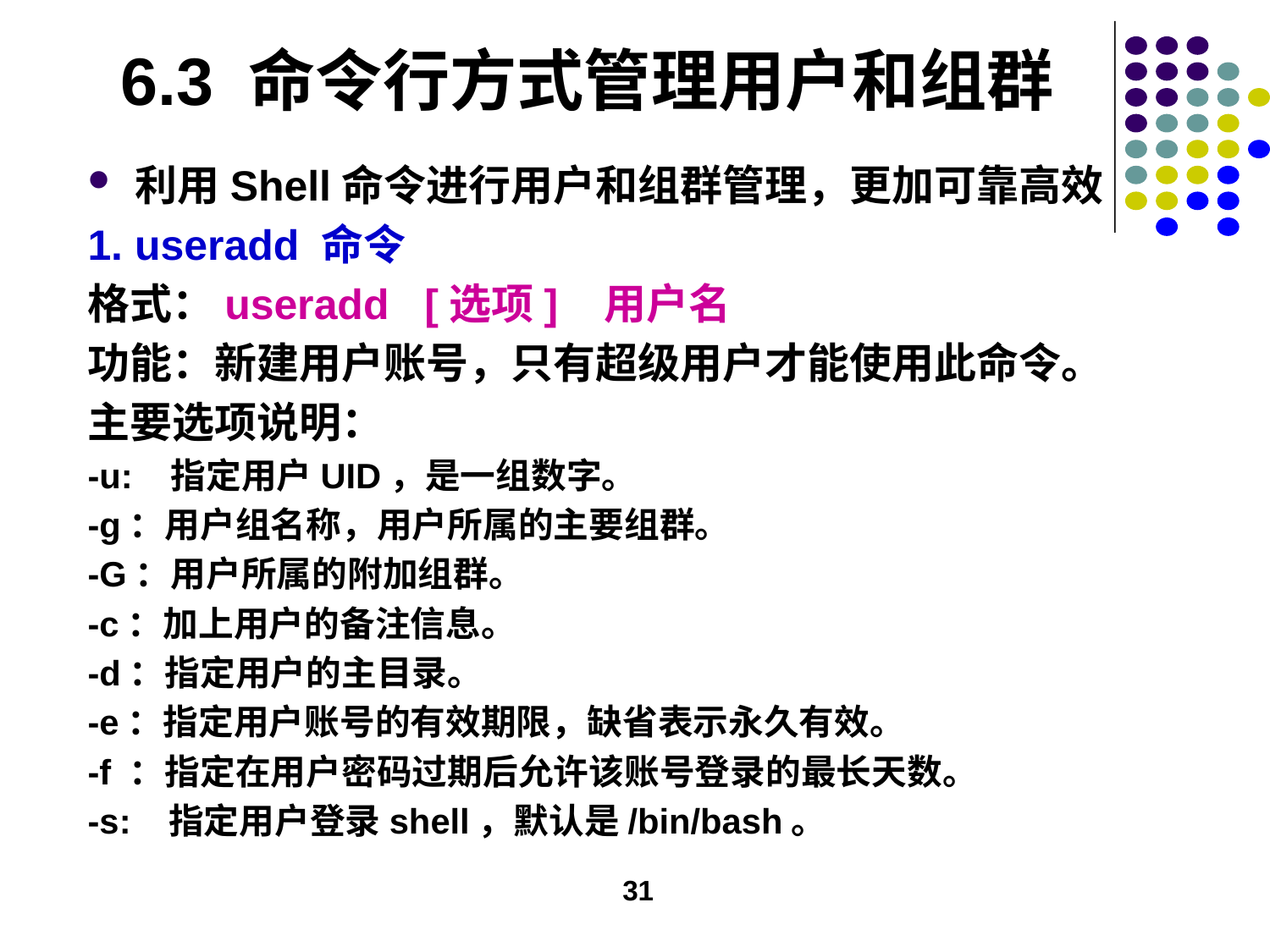

# 6.3 命令行方式管理用户和组群
利用Shell命令进行用户和组群管理，更加可靠高效
1. useradd 命令
格式：useradd   [选项]   用户名
功能：新建用户账号，只有超级用户才能使用此命令。
主要选项说明：
-u:   指定用户UID，是一组数字。
-g：用户组名称，用户所属的主要组群。
-G：用户所属的附加组群。
-c：加上用户的备注信息。
-d：指定用户的主目录。
-e：指定用户账号的有效期限，缺省表示永久有效。
-f ：指定在用户密码过期后允许该账号登录的最长天数。
-s:   指定用户登录shell，默认是/bin/bash。

31